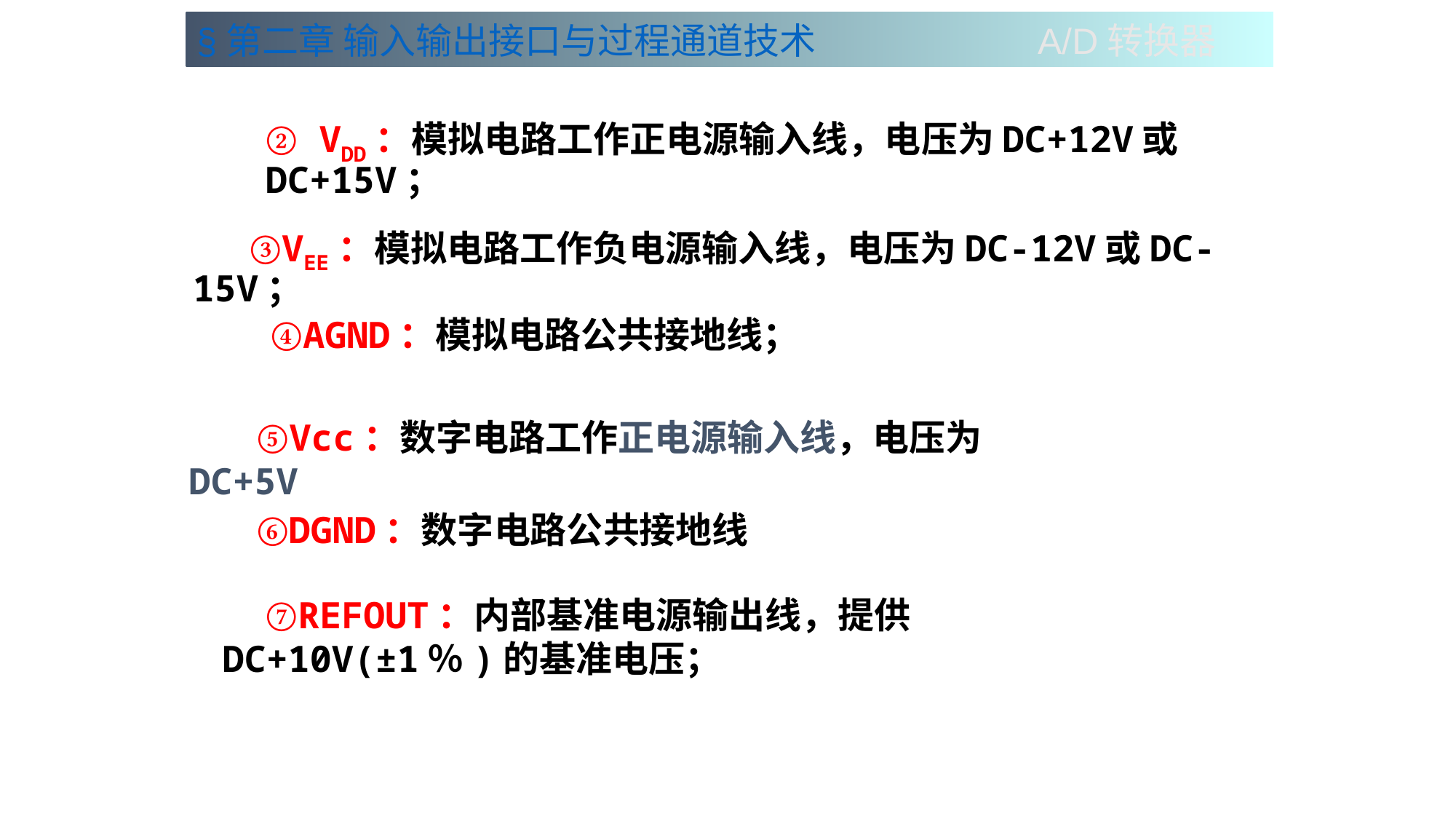

§第二章 输入输出接口与过程通道技术                          A/D转换器
# ② VDD：模拟电路工作正电源输入线，电压为DC+12V或DC+15V；
       ③VEE：模拟电路工作负电源输入线，电压为DC-12V或DC-15V；
   ④AGND：模拟电路公共接地线；
         ⑤Vcc：数字电路工作正电源输入线，电压为DC+5V
⑥DGND：数字电路公共接地线
  ⑦REFOUT：内部基准电源输出线，提供DC+10V(±1％)的基准电压；